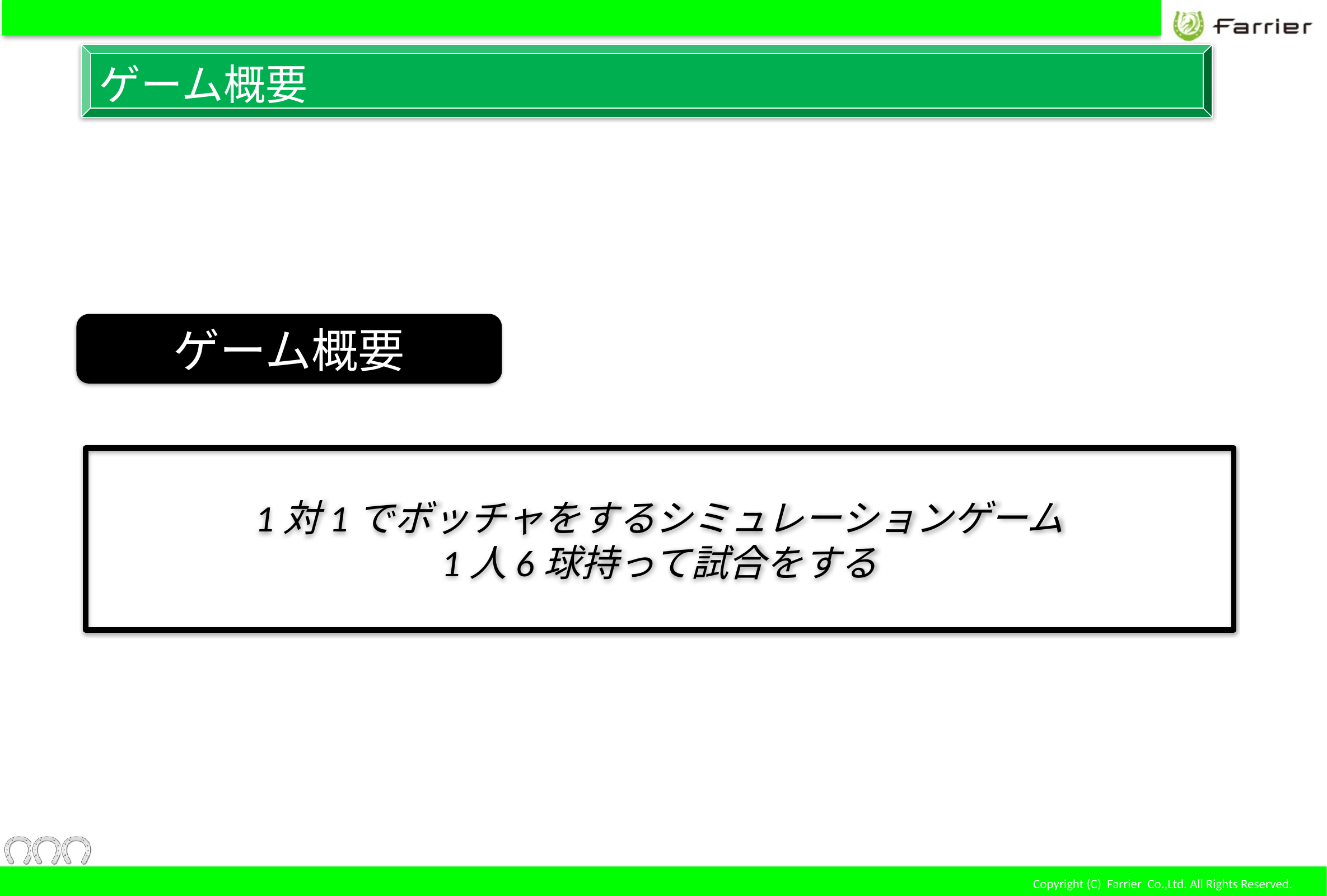

ゲーム概要
ゲーム概要
1対1でボッチャをするシミュレーションゲーム
1人6球持って試合をする